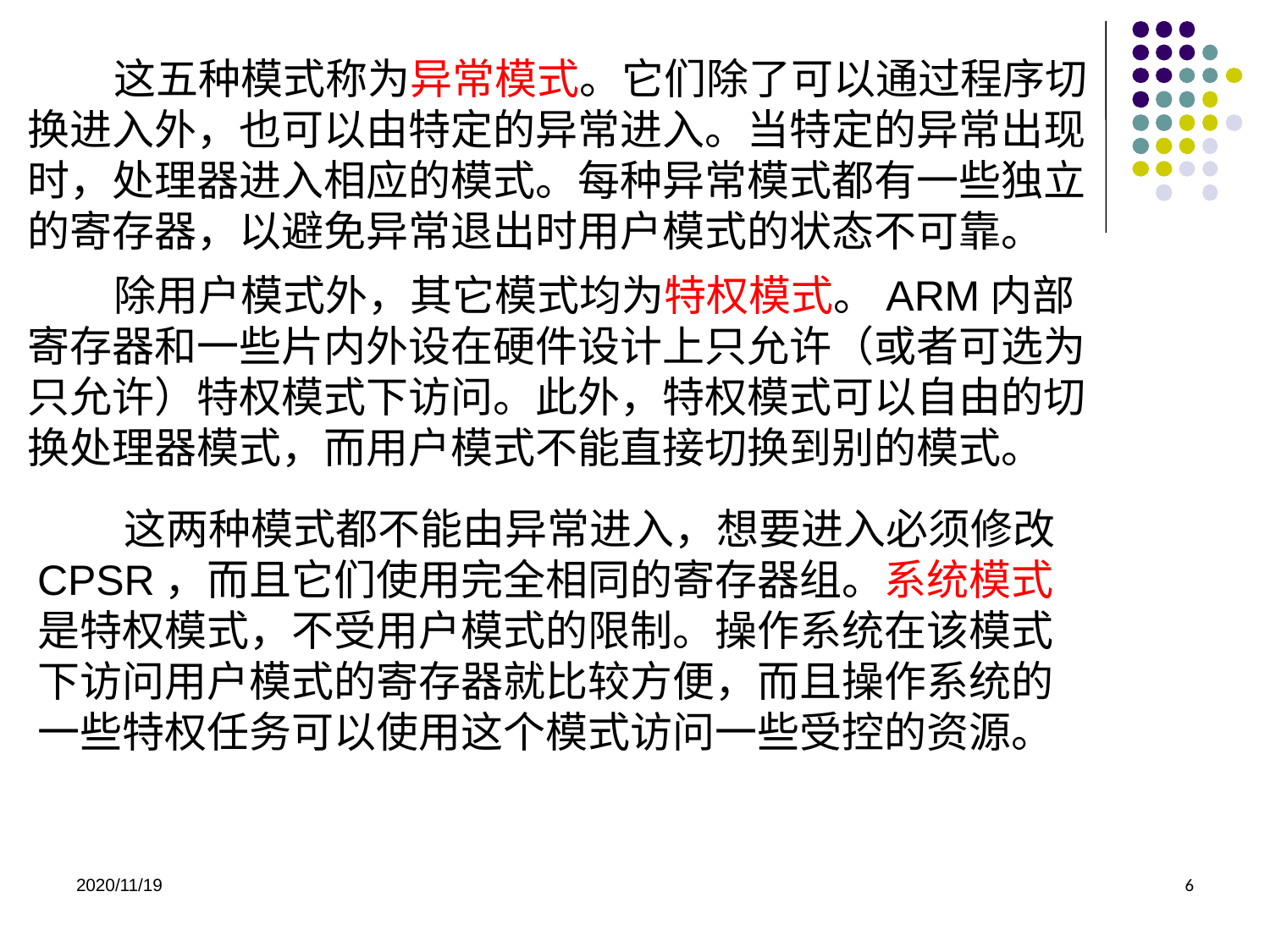

这五种模式称为异常模式。它们除了可以通过程序切换进入外，也可以由特定的异常进入。当特定的异常出现时，处理器进入相应的模式。每种异常模式都有一些独立的寄存器，以避免异常退出时用户模式的状态不可靠。
        除用户模式外，其它模式均为特权模式。ARM内部寄存器和一些片内外设在硬件设计上只允许（或者可选为只允许）特权模式下访问。此外，特权模式可以自由的切换处理器模式，而用户模式不能直接切换到别的模式。
        这两种模式都不能由异常进入，想要进入必须修改CPSR，而且它们使用完全相同的寄存器组。系统模式是特权模式，不受用户模式的限制。操作系统在该模式下访问用户模式的寄存器就比较方便，而且操作系统的一些特权任务可以使用这个模式访问一些受控的资源。
2020/11/19
6